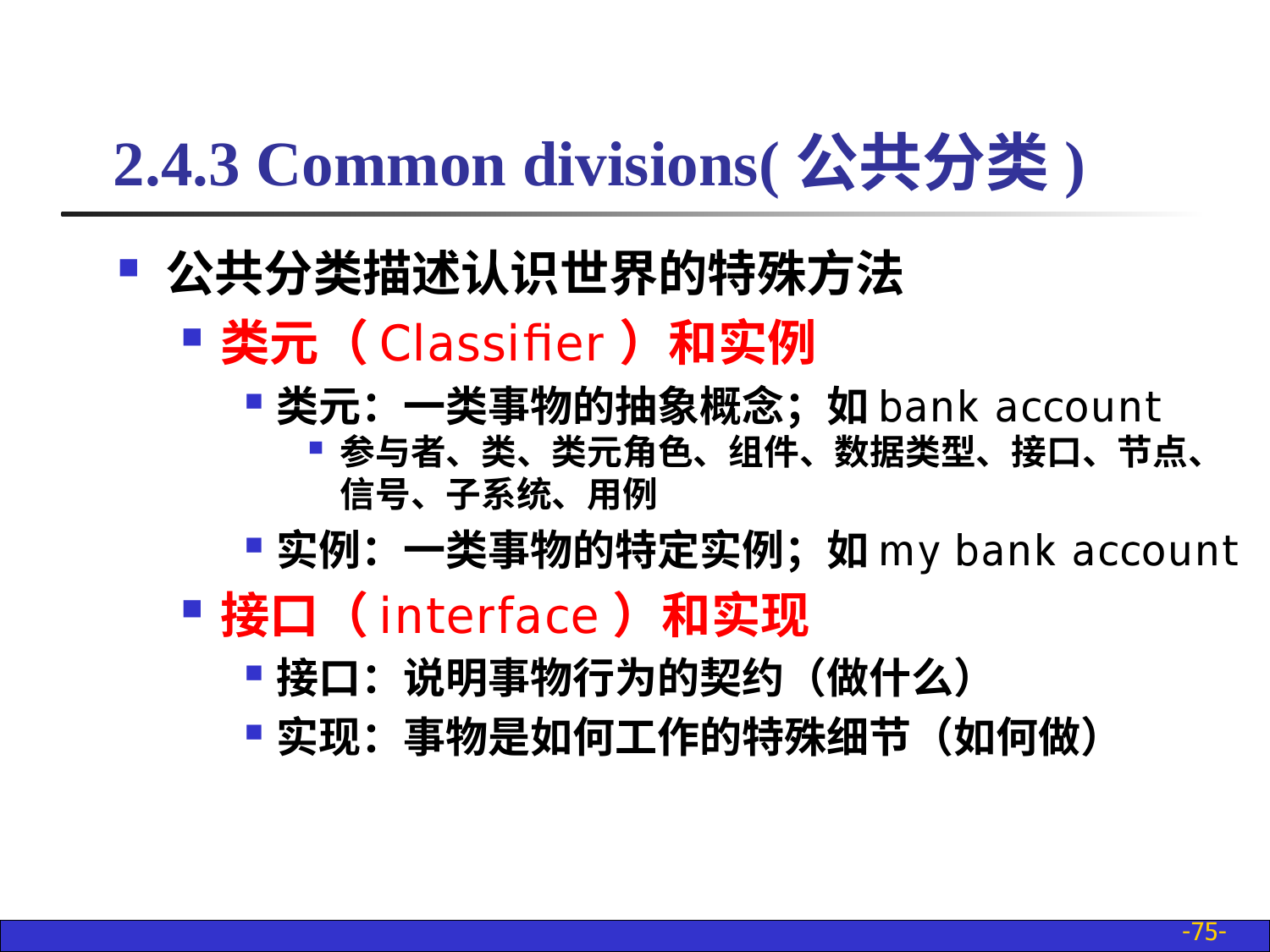

2.4.3 Common divisions(公共分类)
公共分类描述认识世界的特殊方法
类元（Classifier）和实例
类元：一类事物的抽象概念；如bank account
参与者、类、类元角色、组件、数据类型、接口、节点、信号、子系统、用例
实例：一类事物的特定实例；如my bank account
接口（interface）和实现
接口：说明事物行为的契约（做什么）
实现：事物是如何工作的特殊细节（如何做）
-75-